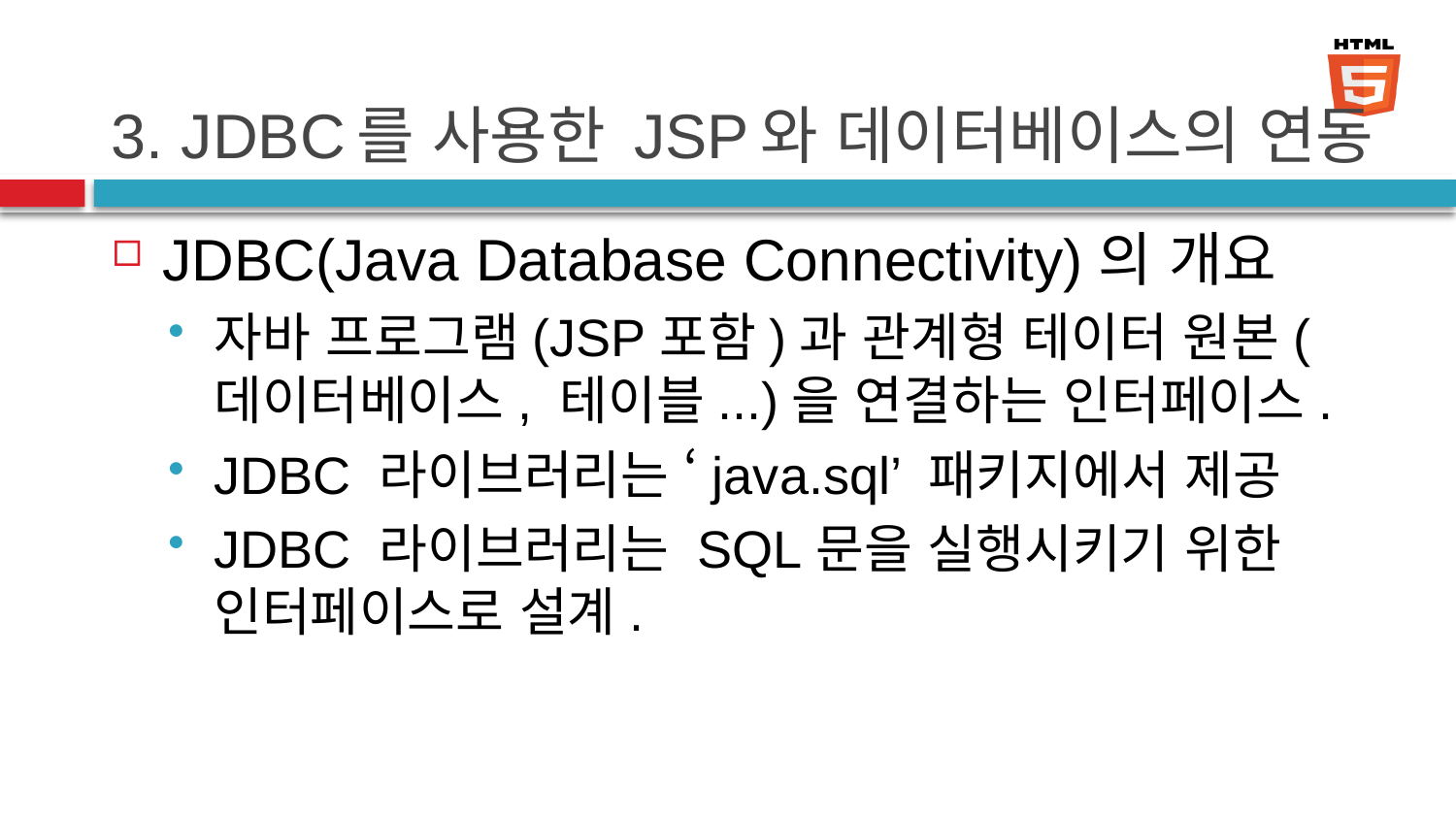

# 3. JDBC를 사용한 JSP와 데이터베이스의 연동
JDBC(Java Database Connectivity)의 개요
자바 프로그램(JSP포함)과 관계형 테이터 원본(데이터베이스, 테이블...)을 연결하는 인터페이스.
JDBC 라이브러리는 ‘java.sql’ 패키지에서 제공
JDBC 라이브러리는 SQL문을 실행시키기 위한 인터페이스로 설계.